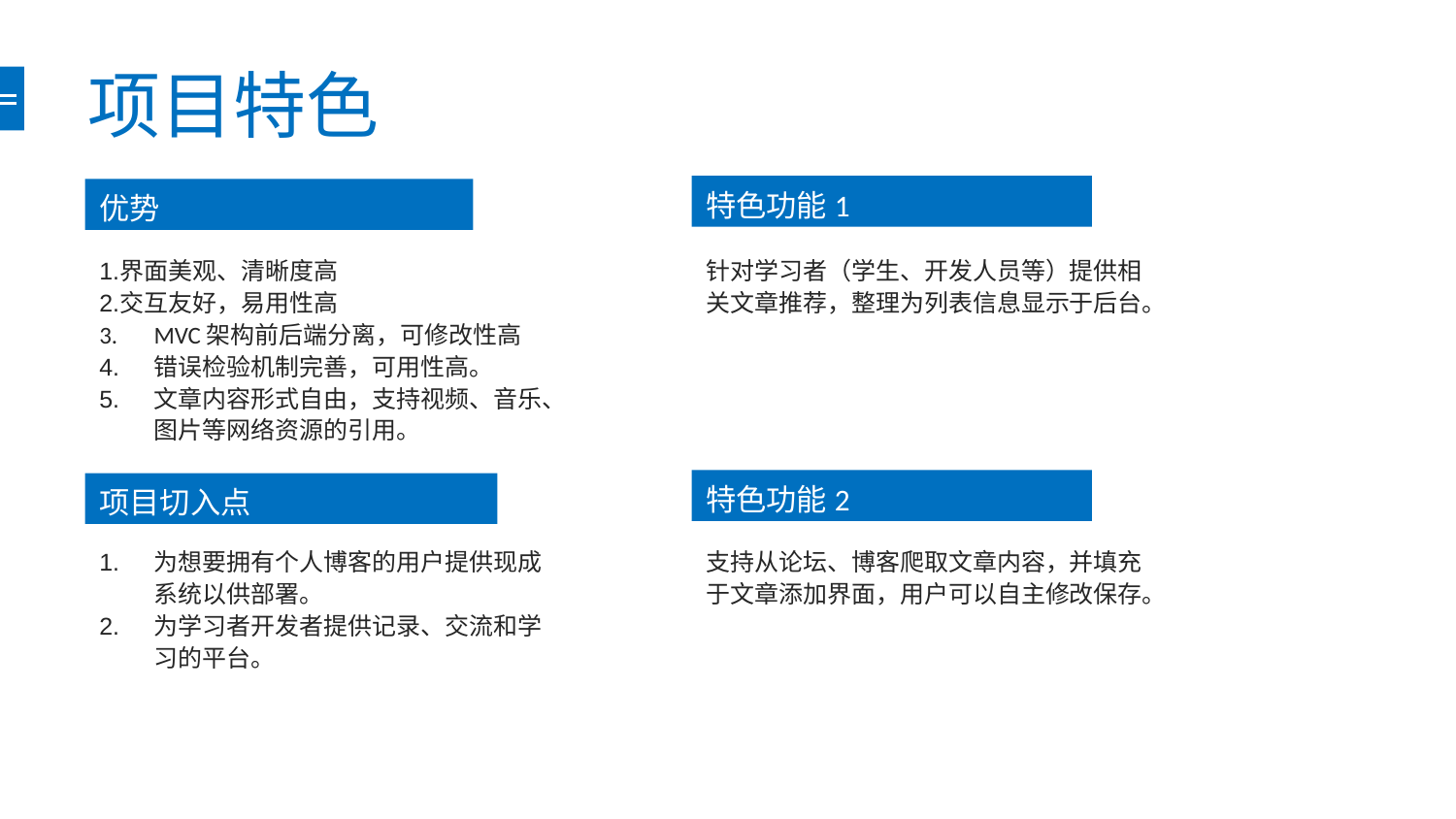

# 项目特色
特色功能1
优势
界面美观、清晰度高
交互友好，易用性高
MVC架构前后端分离，可修改性高
错误检验机制完善，可用性高。
文章内容形式自由，支持视频、音乐、图片等网络资源的引用。
针对学习者（学生、开发人员等）提供相关文章推荐，整理为列表信息显示于后台。

特色功能2
项目切入点
为想要拥有个人博客的用户提供现成系统以供部署。
为学习者开发者提供记录、交流和学习的平台。
支持从论坛、博客爬取文章内容，并填充于文章添加界面，用户可以自主修改保存。